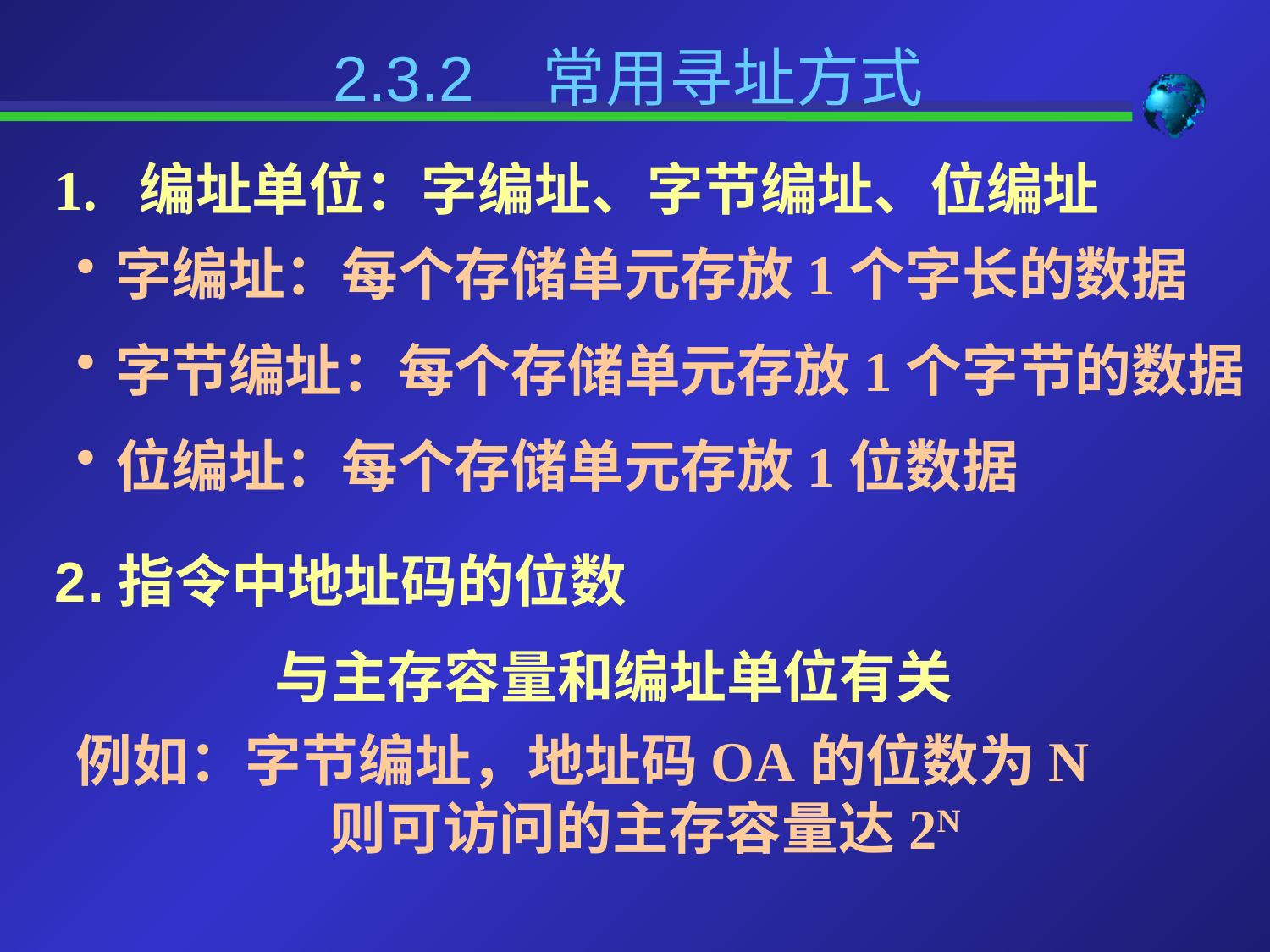

2.3.2   常用寻址方式
1.  编址单位：字编址、字节编址、位编址
字编址：每个存储单元存放1个字长的数据
字节编址：每个存储单元存放1个字节的数据
位编址：每个存储单元存放1位数据

指令中地址码的位数
与主存容量和编址单位有关
例如：字节编址，地址码OA的位数为N
		则可访问的主存容量达2N
16